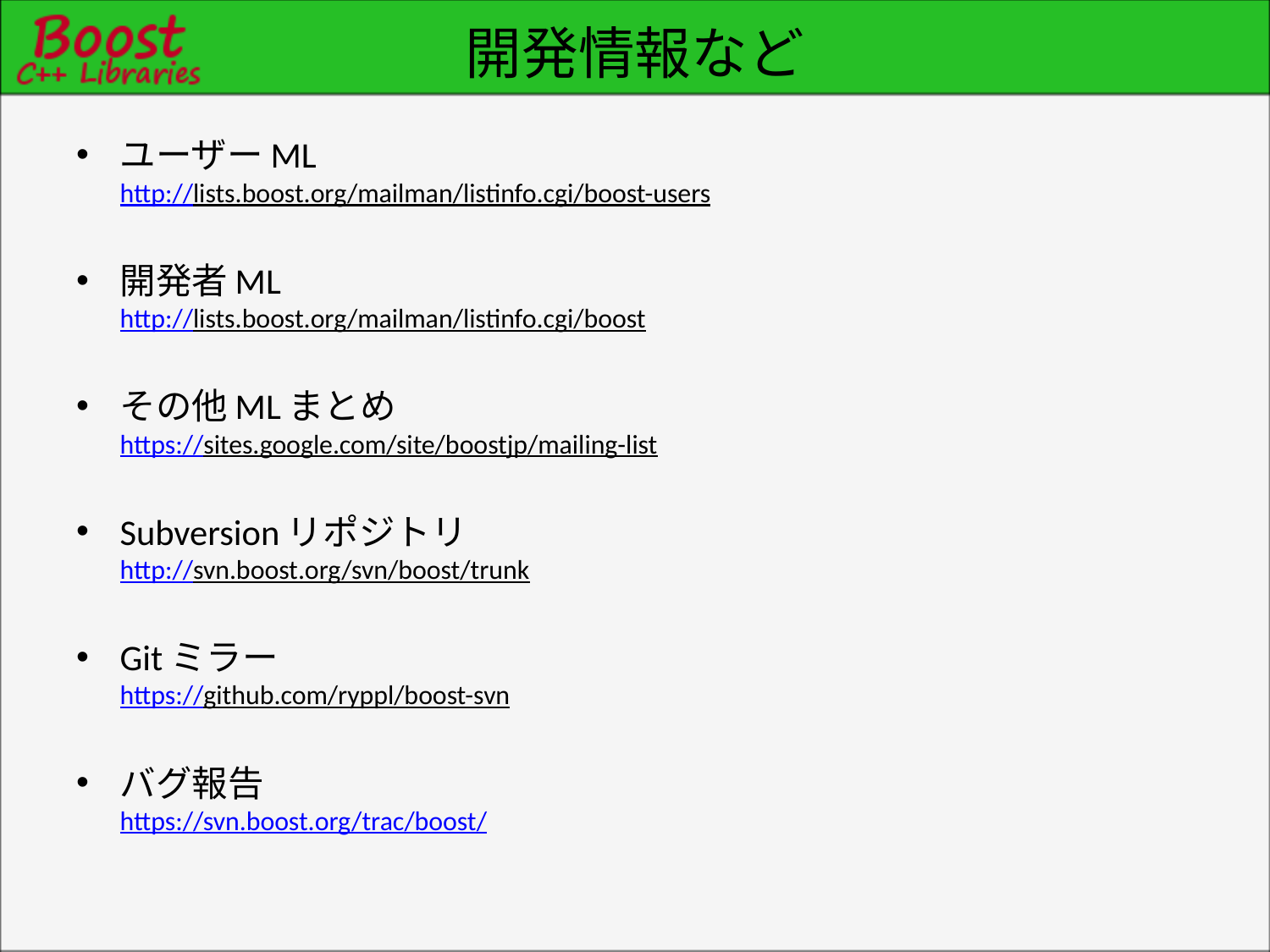

# 開発情報など
ユーザーML
http://lists.boost.org/mailman/listinfo.cgi/boost-users
開発者ML
http://lists.boost.org/mailman/listinfo.cgi/boost
その他MLまとめ
https://sites.google.com/site/boostjp/mailing-list
Subversionリポジトリ
http://svn.boost.org/svn/boost/trunk
Gitミラー
https://github.com/ryppl/boost-svn
バグ報告
https://svn.boost.org/trac/boost/